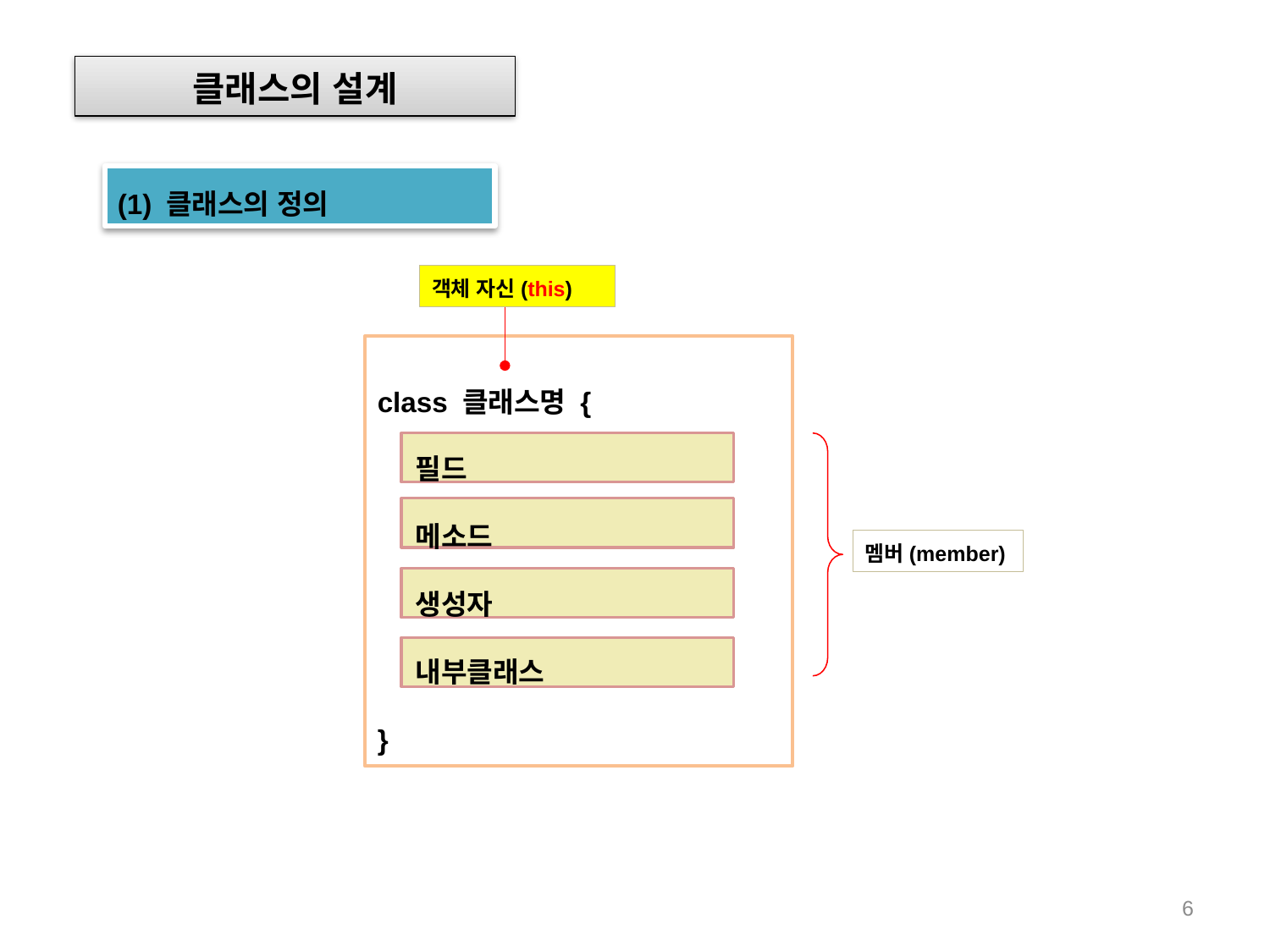

클래스의 설계
(1) 클래스의 정의
객체 자신(this)
class 클래스명 {
    필드
    메소드
    생성자
    내부클래스
}

멤버(member)

6